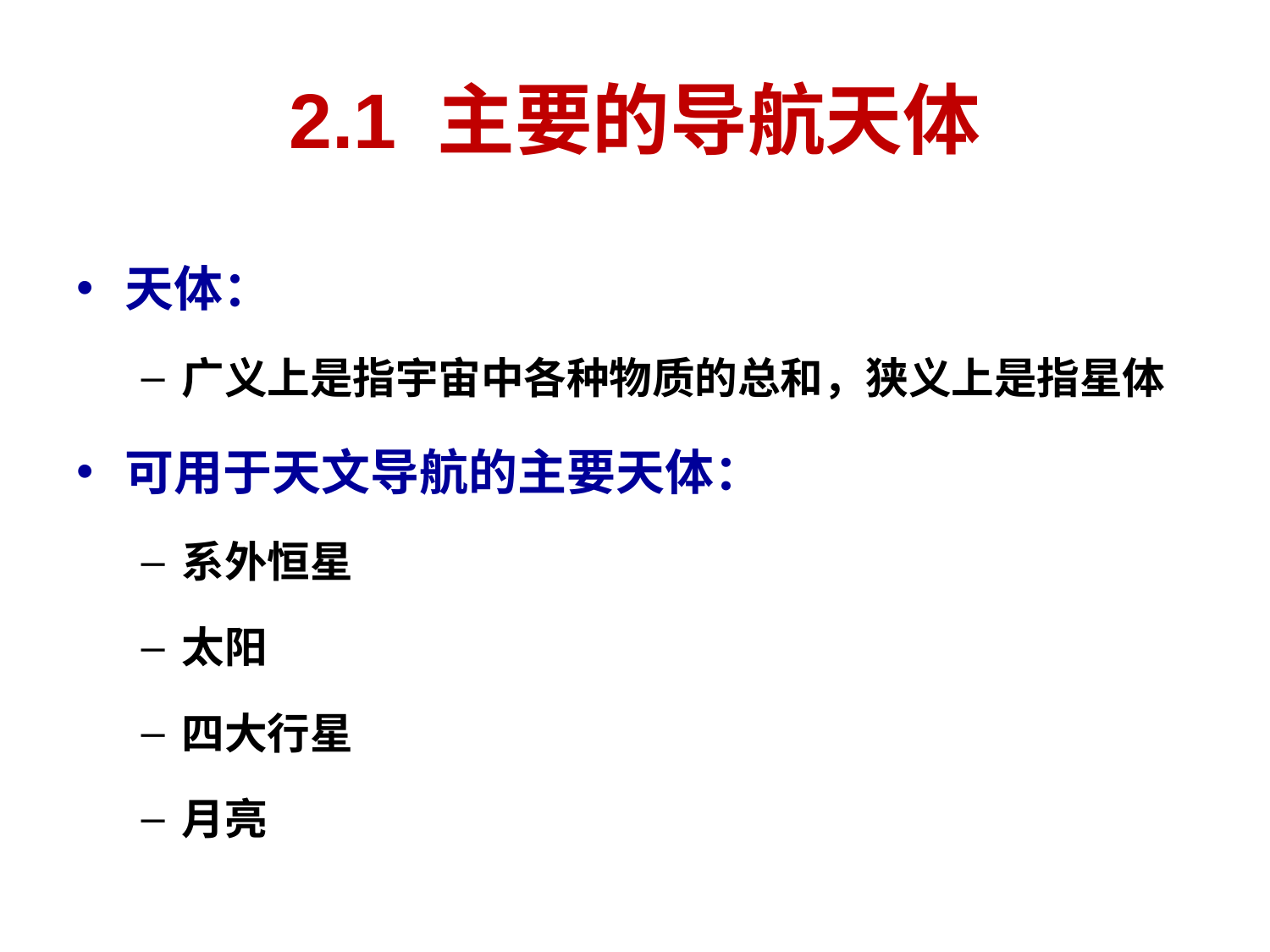

# 2.1 主要的导航天体
天体：
广义上是指宇宙中各种物质的总和，狭义上是指星体
可用于天文导航的主要天体：
系外恒星
太阳
四大行星
月亮